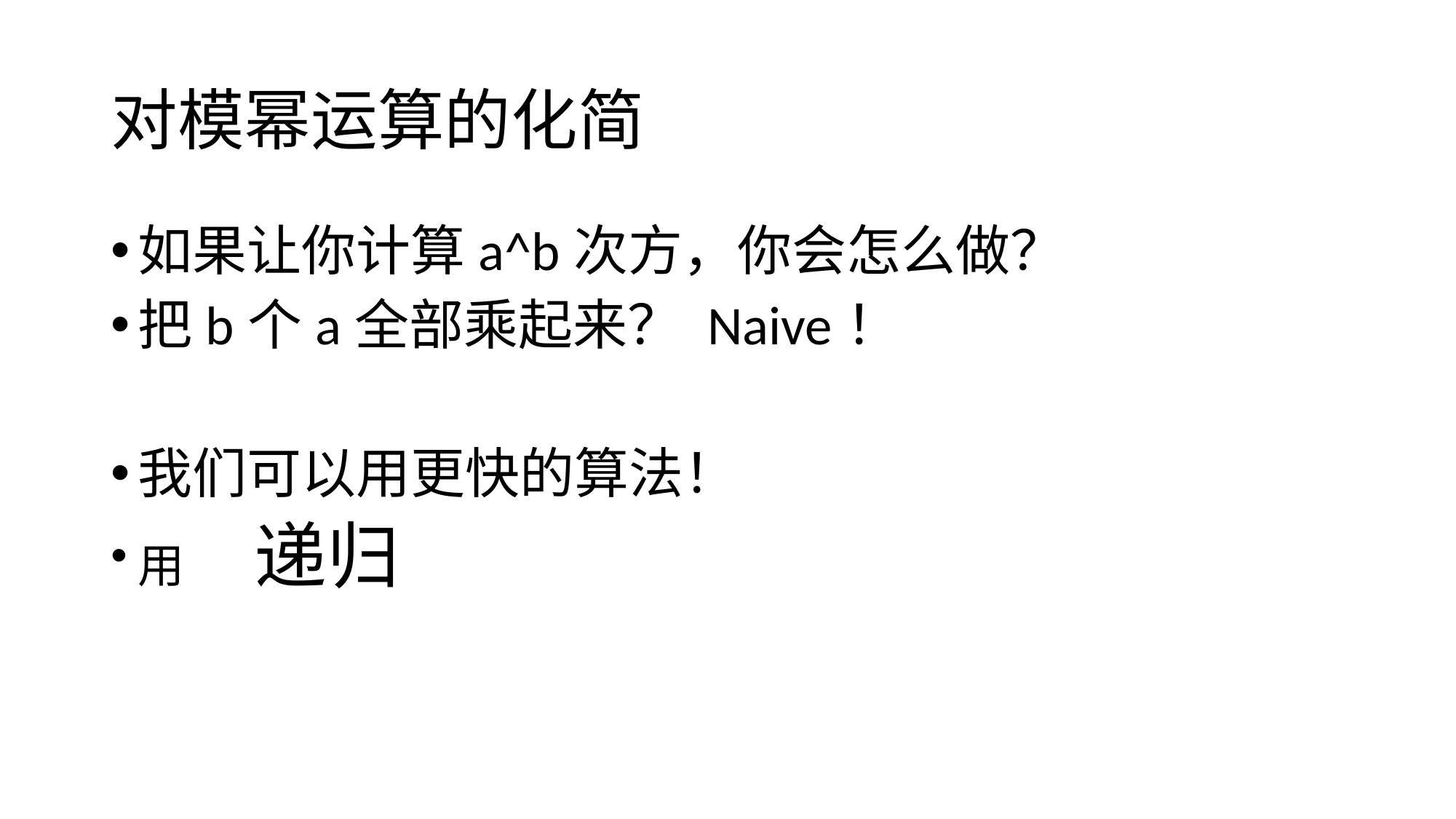

# 对模幂运算的化简
如果让你计算a^b次方，你会怎么做？
把b个a全部乘起来？ Naive！

我们可以用更快的算法！
用      递归